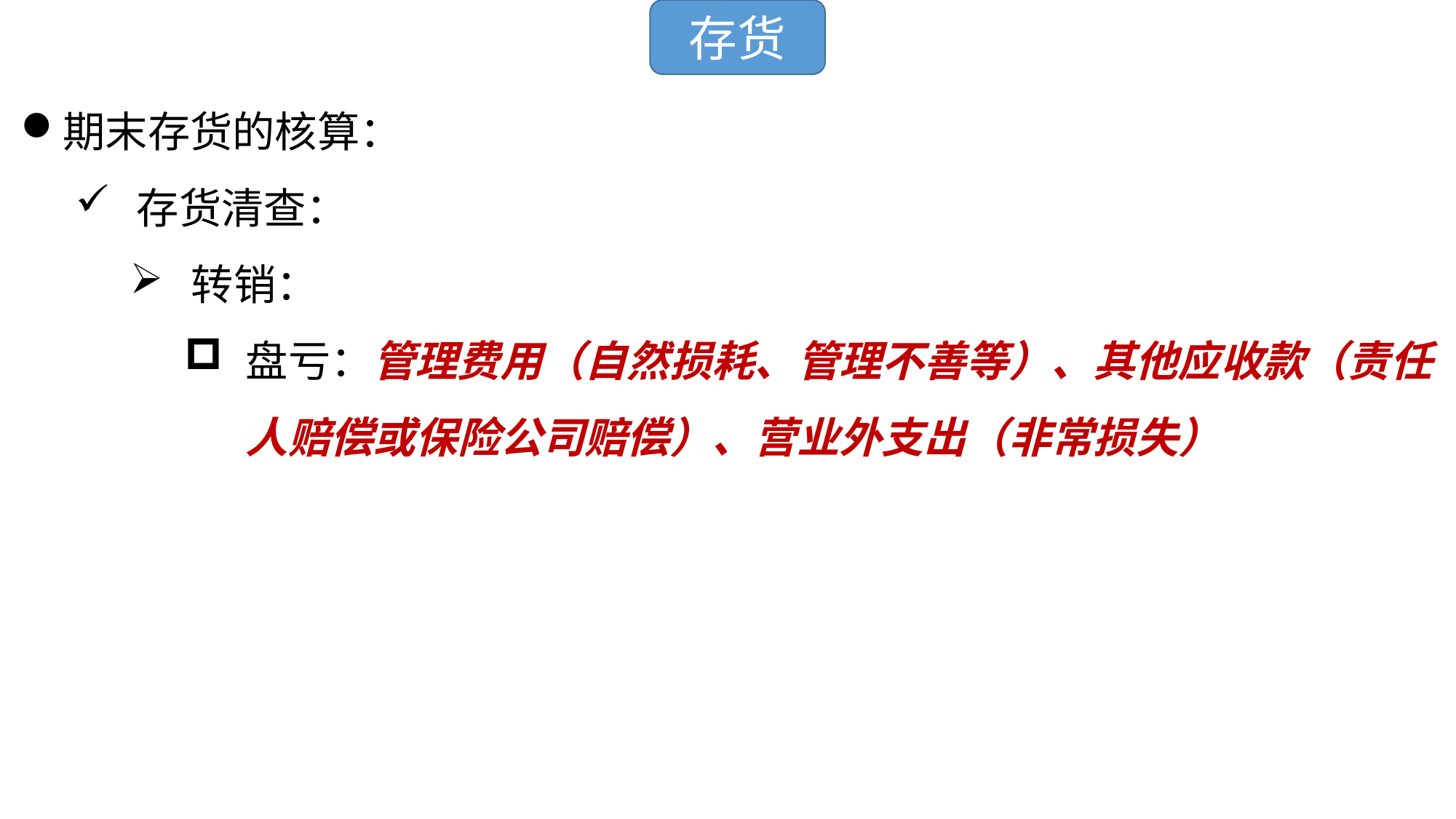

存货
期末存货的核算：
存货清查：
转销：
盘亏：管理费用（自然损耗、管理不善等）、其他应收款（责任人赔偿或保险公司赔偿）、营业外支出（非常损失）